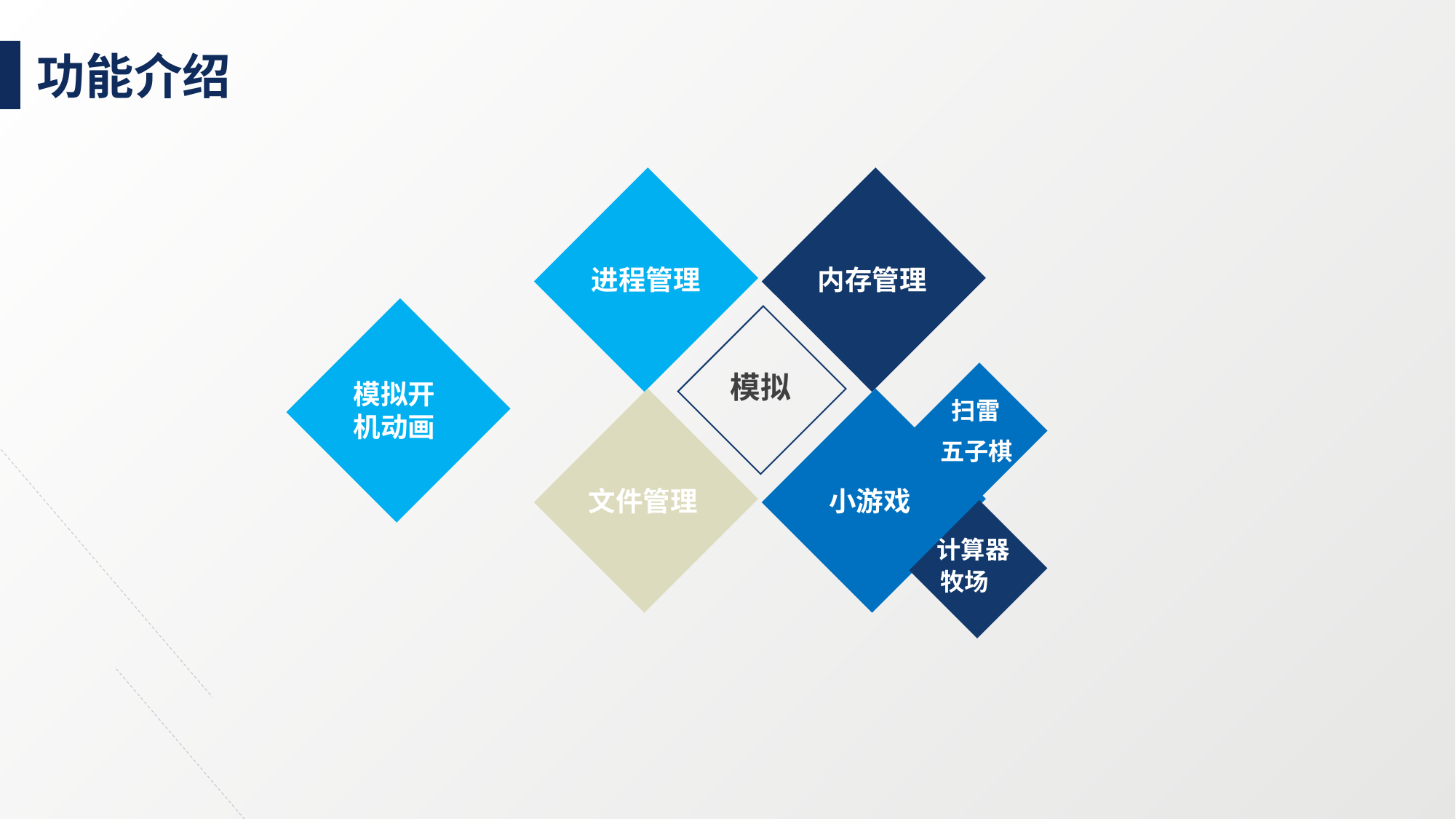

功能介绍

进程管理
内存管理

模拟

扫雷
小游戏
文件管理

模拟开机动画
五子棋
计算器
牧场